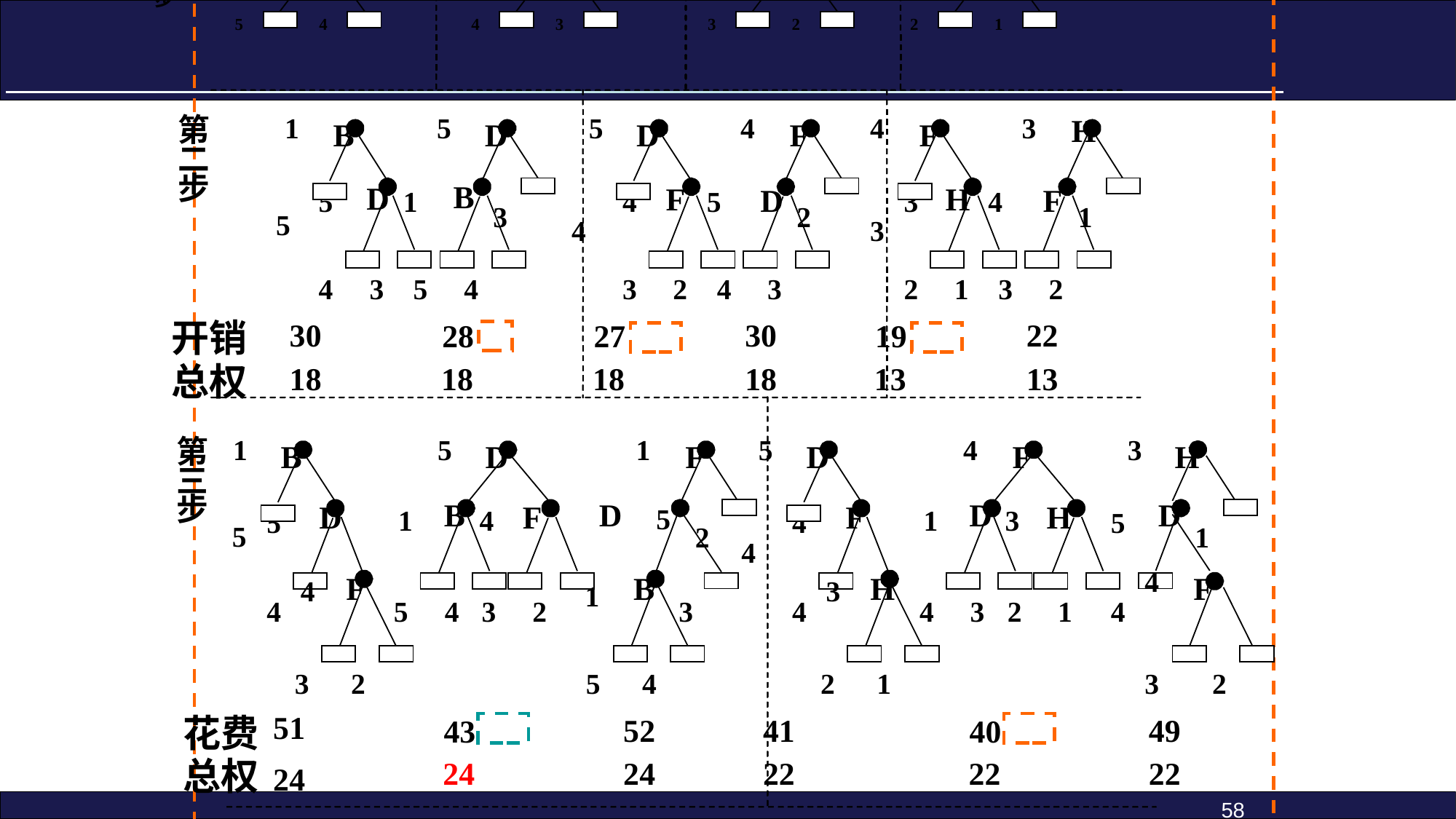

j

j

j

0  1  2  3  4

0  1   2   3   4

0  1   2   3   4

i

i

i

0

0

1  2  2  2

0

0  10  28  43  57

0

5  10  18  24  28

1

0  2  2  3

1

0  12  27  40

1

4  12  18  22

2

0  3  3

2

0   9  19

2

3   9   3

3

0  4

3

0   6

3

3   6

4

4

4

0

0

1

r(
i
,j)

C(
i
,j)

W(
i
,j)

B

D

F

H

第
1

5

4

3

一

步

5

4

4

3

3

2

2

1

第
1

5

5

4

4

3

H

B

D

D

F

F

二
步

B

D

F

H

D

F

5

1

4

5

3

4

3

2

1

5
4

3

4

3

5

4

3

2

4

3

2

1

3

2

开销
30

30

22

28

27

19

总权
18

18

18

18

13

13

第
1

5

1

5

4

3

B
F
D
H

D

F

三
步

B

D

D

D

D

F

F

H

5

4

3

1

1

5

4

5

5

2

1

4

4

F

B

H

F

4

3

1

4

5

4

3

2

3

4

4

3

2

1

4

3

2

5

4

2

1

3

2

51

花费
52
41

49

43

40

总权
22
24
24

22

22

24
58

58

第
1

5

3

4

B

D

H

F

四
步

B

D

D

F

F

H

5

4

1

3

5

4

1

5

D

H

B

F

H

5

3

3

1

B

4

1

5

4

3

3

2

1

4

3

2

1

2

1

5

4

3

2

5

4

开销
68

62

71

57

总权
28

28

28

28